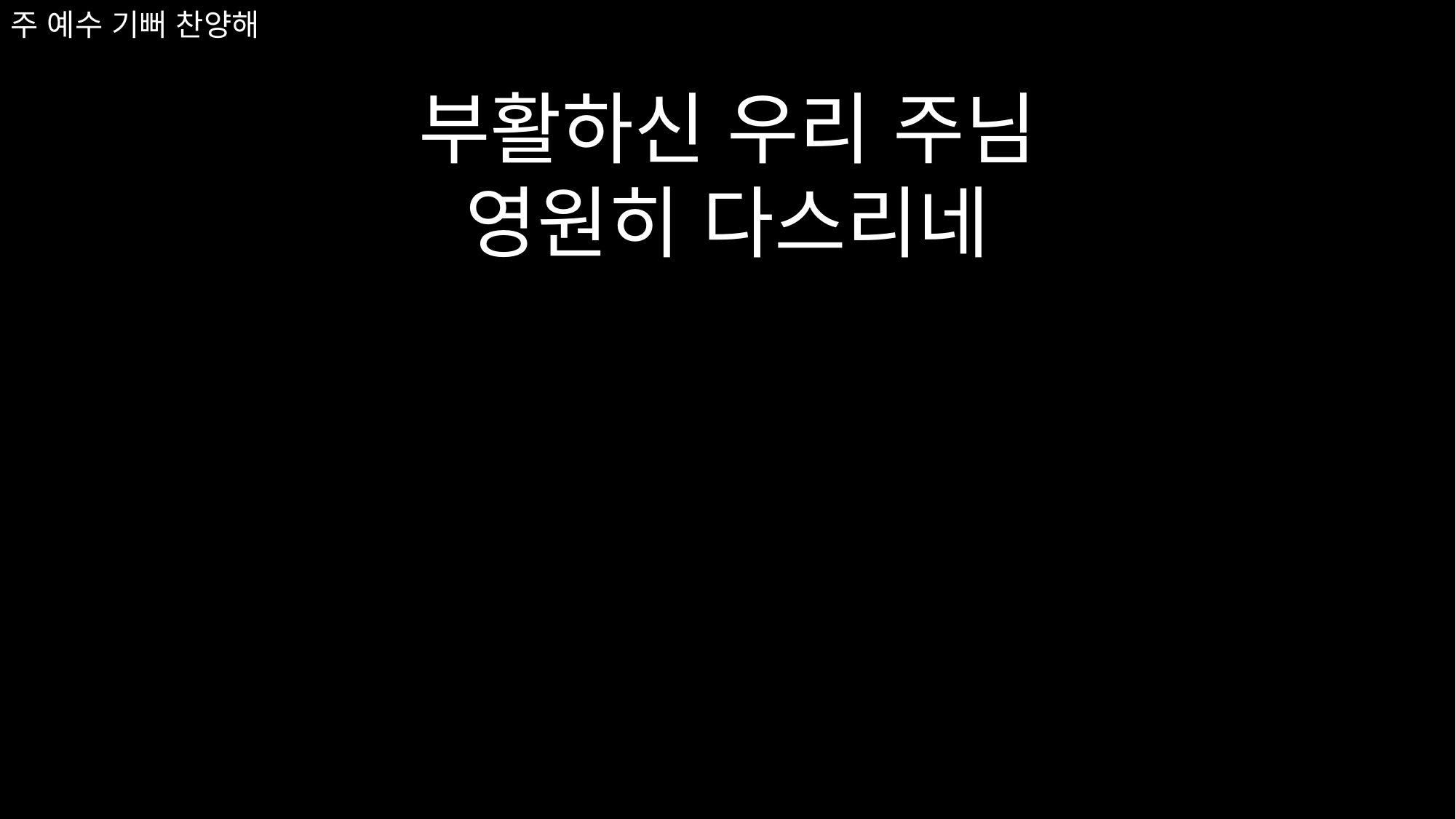

부활하신 우리 주님
영원히 다스리네

# 주 예수 기뻐 찬양해